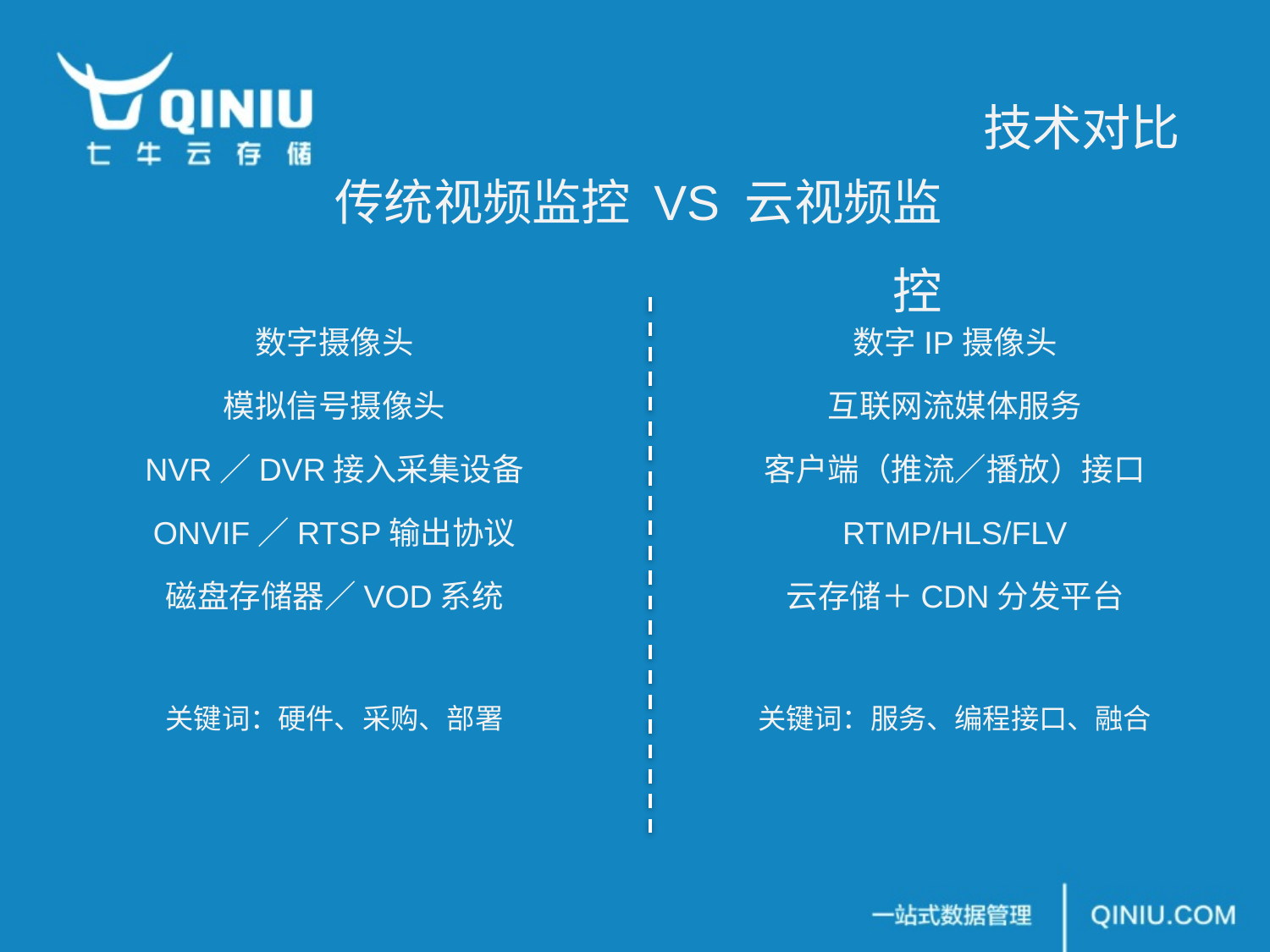

技术对比
传统视频监控 VS 云视频监控
数字摄像头
模拟信号摄像头
NVR／DVR接入采集设备
ONVIF／RTSP输出协议
磁盘存储器／VOD系统

关键词：硬件、采购、部署
数字IP摄像头
互联网流媒体服务
客户端（推流／播放）接口
RTMP/HLS/FLV
云存储＋CDN分发平台

关键词：服务、编程接口、融合